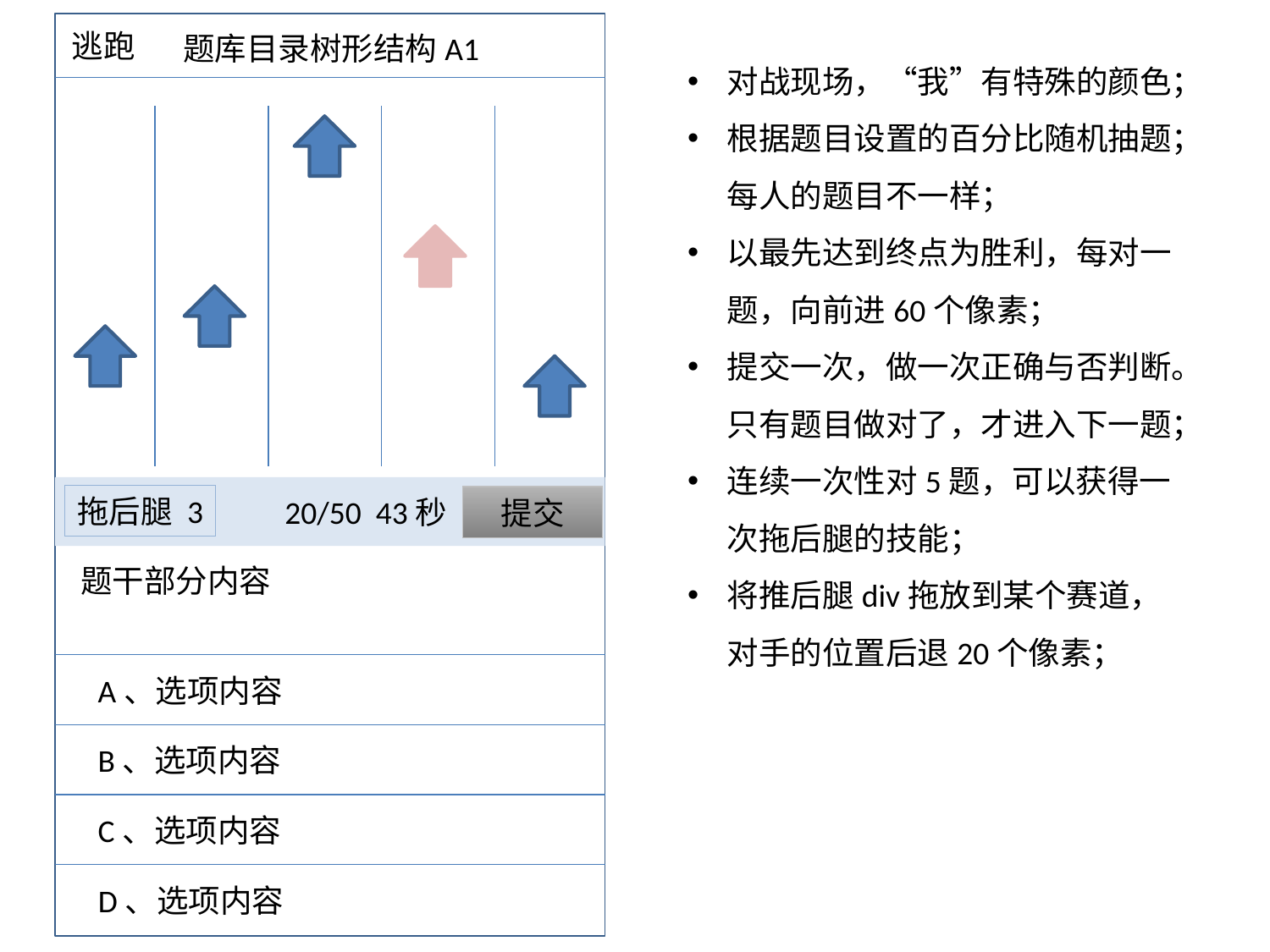

逃跑
题库目录树形结构A1
对战现场，“我”有特殊的颜色；
根据题目设置的百分比随机抽题；每人的题目不一样；
以最先达到终点为胜利，每对一题，向前进60个像素；
提交一次，做一次正确与否判断。只有题目做对了，才进入下一题；
连续一次性对5题，可以获得一次拖后腿的技能；
将推后腿div拖放到某个赛道，对手的位置后退20个像素；

拖后腿 3
20/50  43秒
提交
题干部分内容
A、选项内容
B、选项内容
C、选项内容
D、选项内容